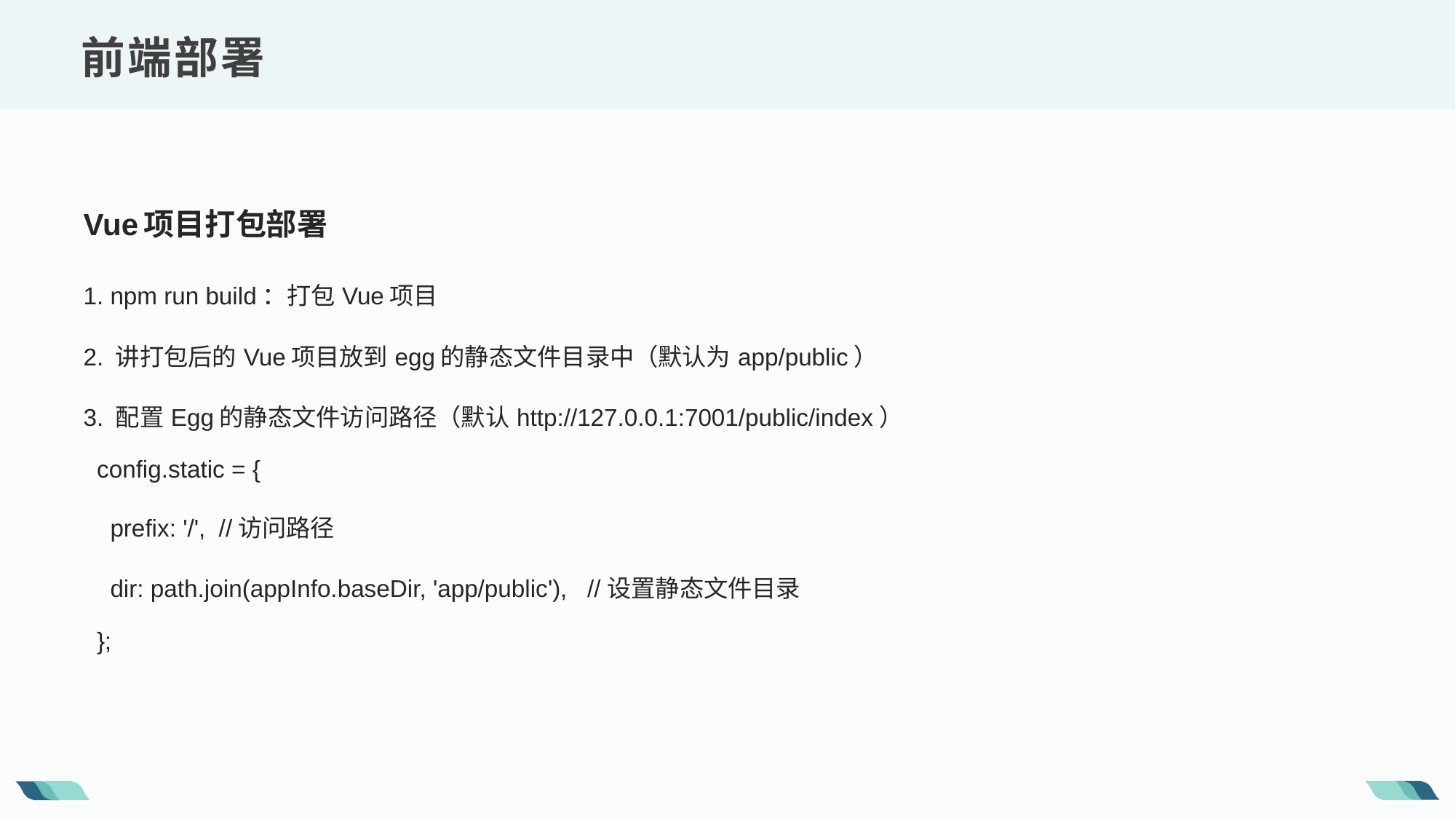

前端部署
Vue项目打包部署
1. npm run build：打包Vue项目
2. 讲打包后的Vue项目放到egg的静态文件目录中（默认为app/public）
3. 配置Egg的静态文件访问路径（默认http://127.0.0.1:7001/public/index）
  config.static = {
    prefix: '/',  //访问路径
    dir: path.join(appInfo.baseDir, 'app/public'),   //设置静态文件目录
  };